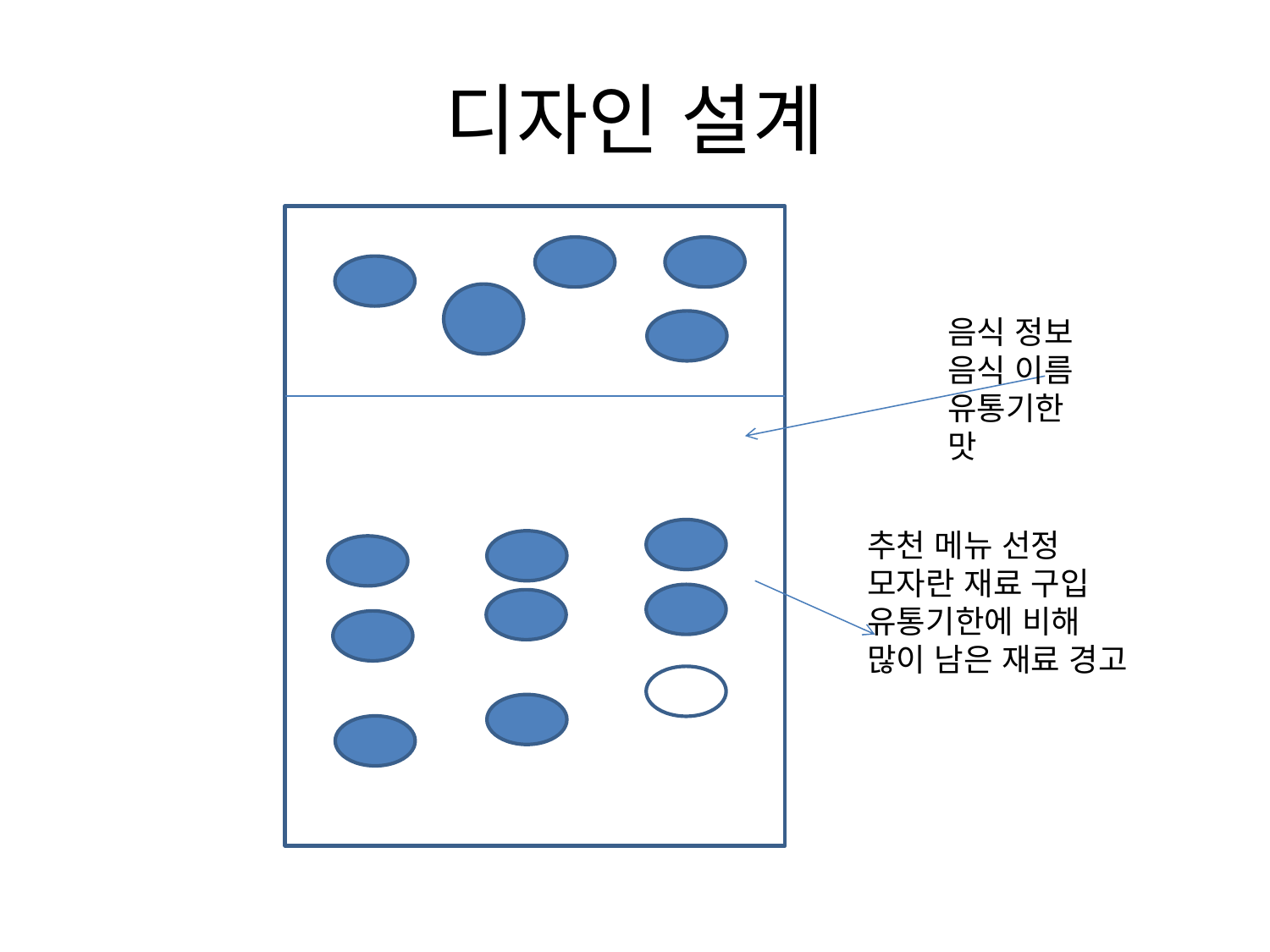

# 디자인 설계

음식 정보
음식 이름
유통기한
맛

추천 메뉴 선정
모자란 재료 구입
유통기한에 비해
많이 남은 재료 경고